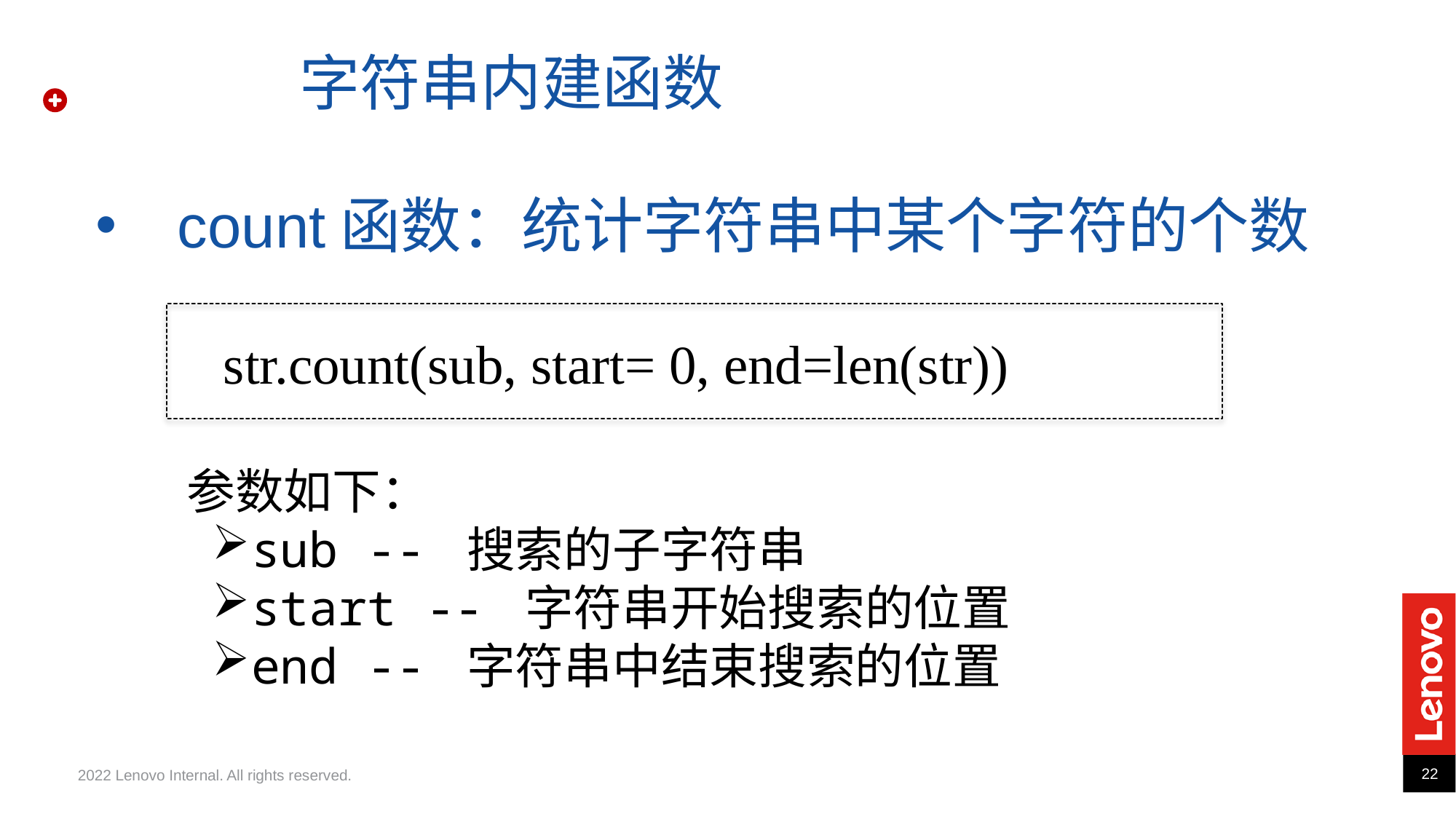

字符串内建函数
count函数：统计字符串中某个字符的个数

str.count(sub, start= 0, end=len(str))
参数如下：
sub -- 搜索的子字符串
start -- 字符串开始搜索的位置
end -- 字符串中结束搜索的位置